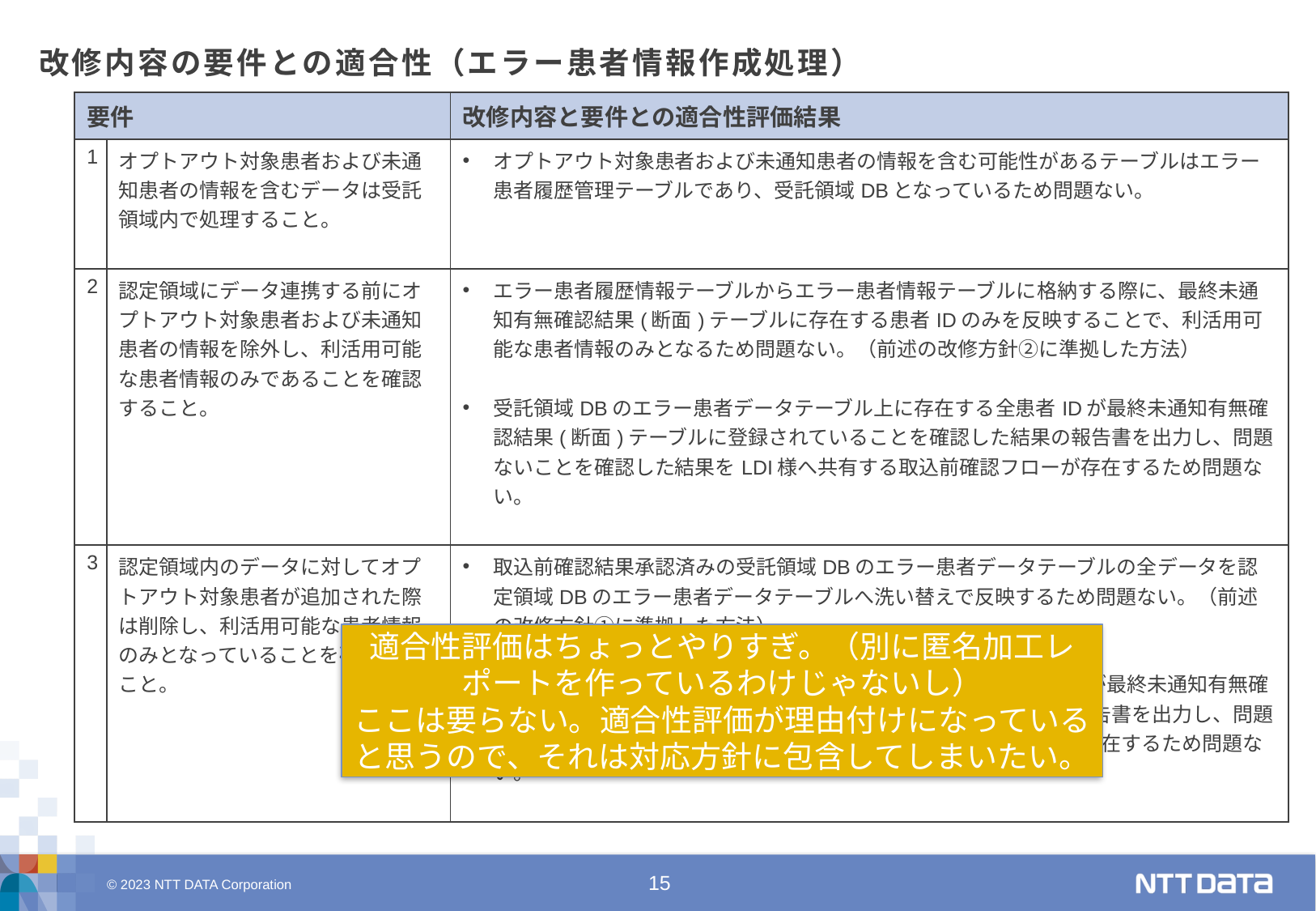

# 改修内容の要件との適合性（エラー患者情報作成処理）
| 要件 |  | 改修内容と要件との適合性評価結果 |
| --- | --- | --- |
| 1 | オプトアウト対象患者および未通知患者の情報を含むデータは受託領域内で処理すること。 | オプトアウト対象患者および未通知患者の情報を含む可能性があるテーブルはエラー患者履歴管理テーブルであり、受託領域DBとなっているため問題ない。 |
| 2 | 認定領域にデータ連携する前にオプトアウト対象患者および未通知患者の情報を除外し、利活用可能な患者情報のみであることを確認すること。 | エラー患者履歴情報テーブルからエラー患者情報テーブルに格納する際に、最終未通知有無確認結果(断面)テーブルに存在する患者IDのみを反映することで、利活用可能な患者情報のみとなるため問題ない。（前述の改修方針②に準拠した方法） 受託領域DBのエラー患者データテーブル上に存在する全患者IDが最終未通知有無確認結果(断面)テーブルに登録されていることを確認した結果の報告書を出力し、問題ないことを確認した結果をLDI様へ共有する取込前確認フローが存在するため問題ない。 |
| 3 | 認定領域内のデータに対してオプトアウト対象患者が追加された際は削除し、利活用可能な患者情報のみとなっていることを確認すること。 | 取込前確認結果承認済みの受託領域DBのエラー患者データテーブルの全データを認定領域DBのエラー患者データテーブルへ洗い替えで反映するため問題ない。（前述の改修方針①に準拠した方法） 認定領域DBのエラー患者データテーブル上に存在する全患者IDが最終未通知有無確認結果(断面)テーブルに登録されていることを確認した結果の報告書を出力し、問題ないことを確認した結果をLDI様へ共有する取込後確認フローが存在するため問題ない。 |
適合性評価はちょっとやりすぎ。（別に匿名加工レポートを作っているわけじゃないし）
ここは要らない。適合性評価が理由付けになっていると思うので、それは対応方針に包含してしまいたい。